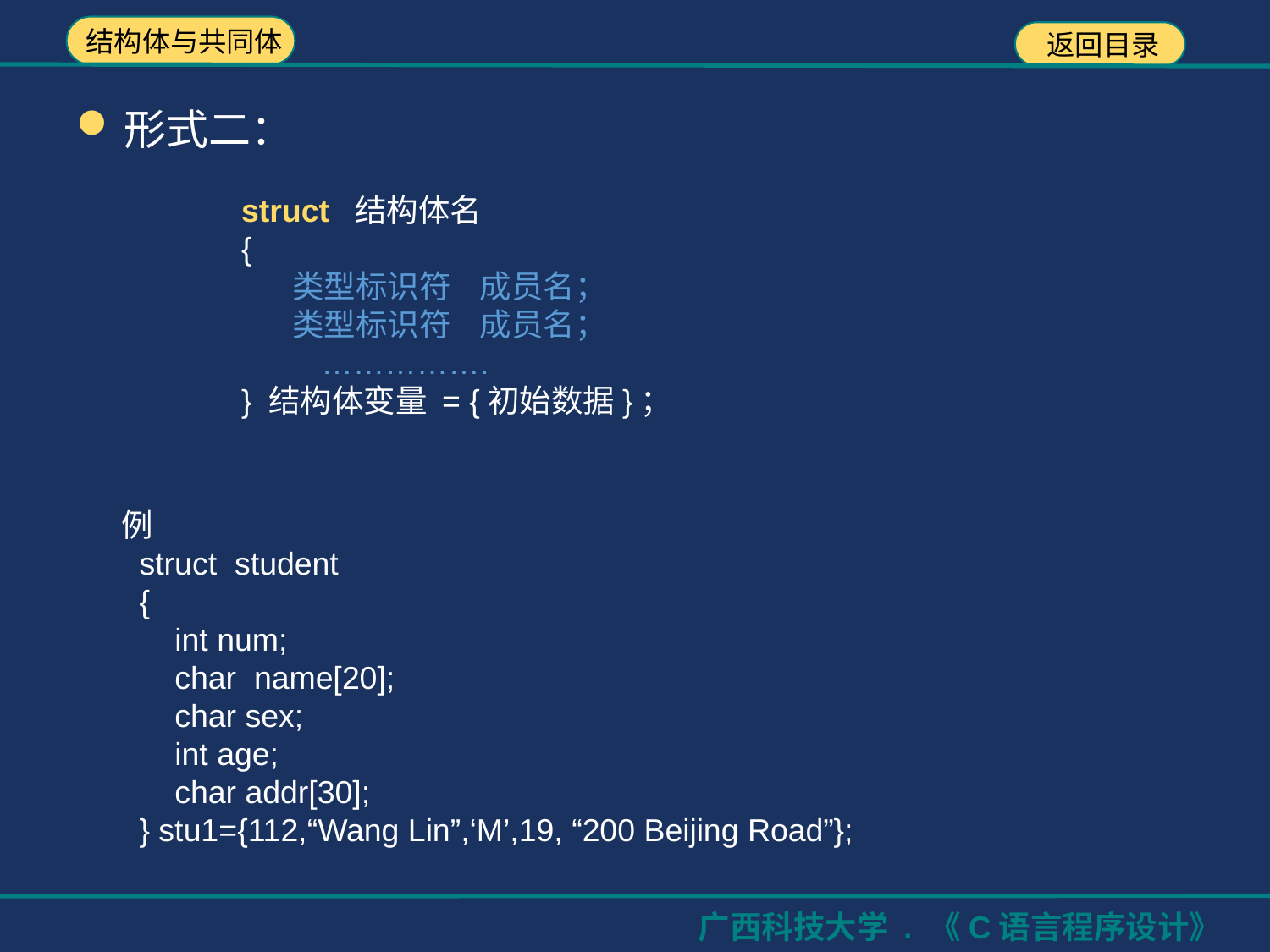

形式二：
struct  结构体名
{
      类型标识符    成员名；
      类型标识符    成员名；
         …………….
} 结构体变量 = {初始数据}；
例
  struct  student
  {
      int num;
      char  name[20];
      char sex;
      int age;
      char addr[30];
  } stu1={112,“Wang Lin”,‘M’,19, “200 Beijing Road”};